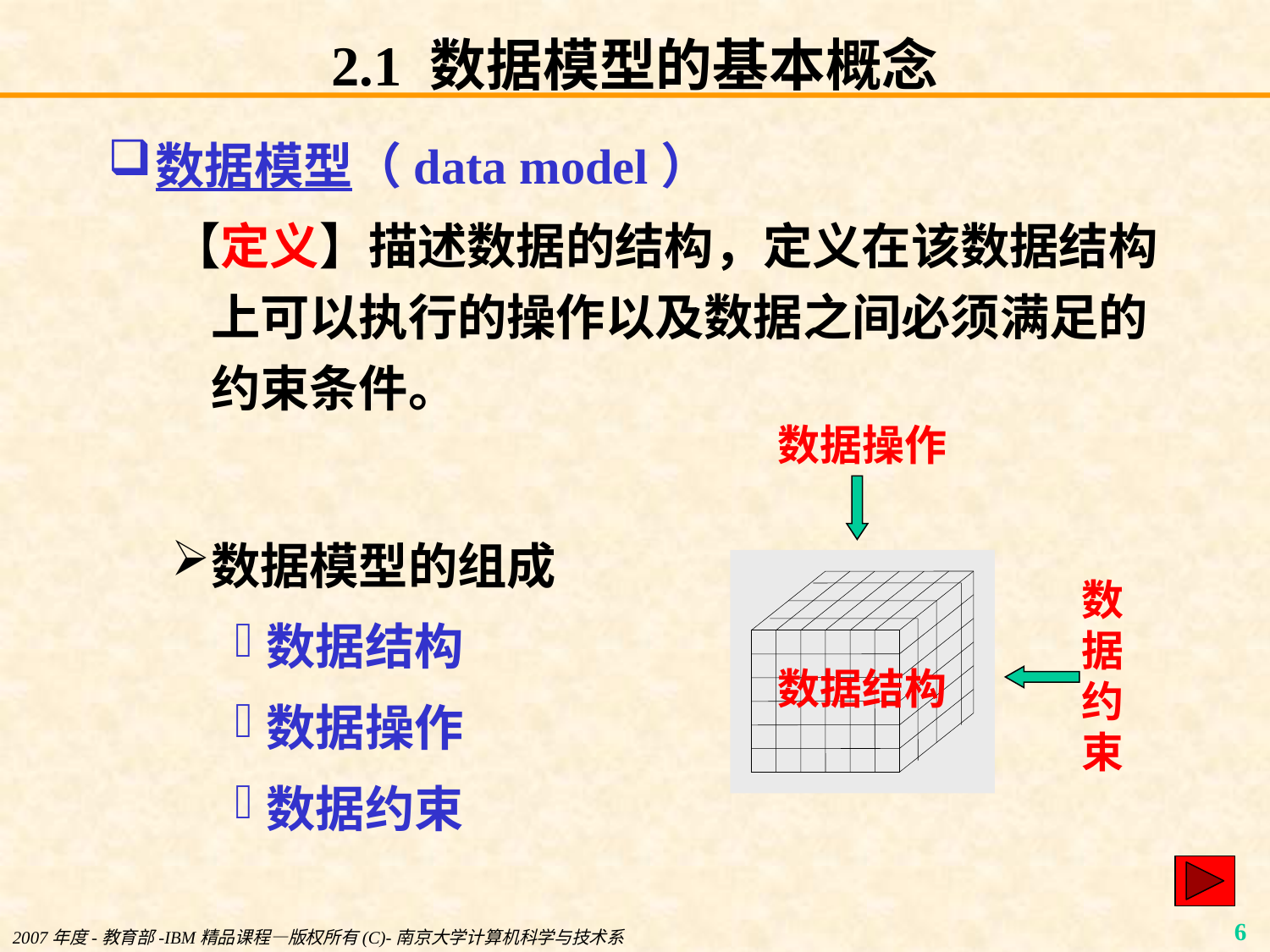

# 2.1 数据模型的基本概念
数据模型（data model）
【定义】描述数据的结构，定义在该数据结构上可以执行的操作以及数据之间必须满足的约束条件。

数据模型的组成
数据结构
数据操作
数据约束
数据操作

数据结构
数据约束

6
2007年度-教育部-IBM精品课程—版权所有(C)-南京大学计算机科学与技术系